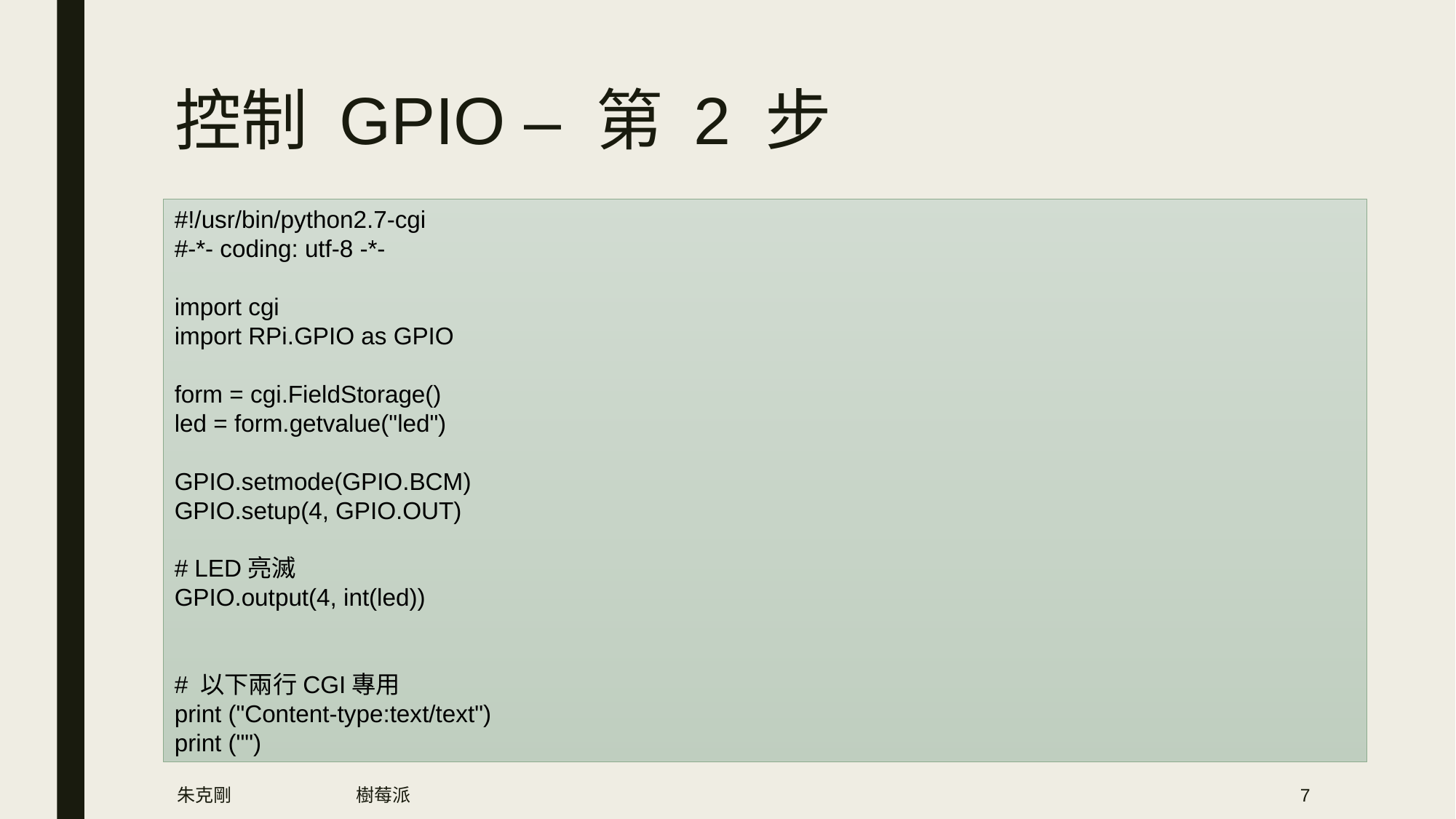

# 控制 GPIO – 第 2 步
#!/usr/bin/python2.7-cgi
#-*- coding: utf-8 -*-

import cgi
import RPi.GPIO as GPIO

form = cgi.FieldStorage()
led = form.getvalue("led")

GPIO.setmode(GPIO.BCM)
GPIO.setup(4, GPIO.OUT)

# LED亮滅
GPIO.output(4, int(led))

# 以下兩行CGI專用
print ("Content-type:text/text")
print ("")
朱克剛
樹莓派
7